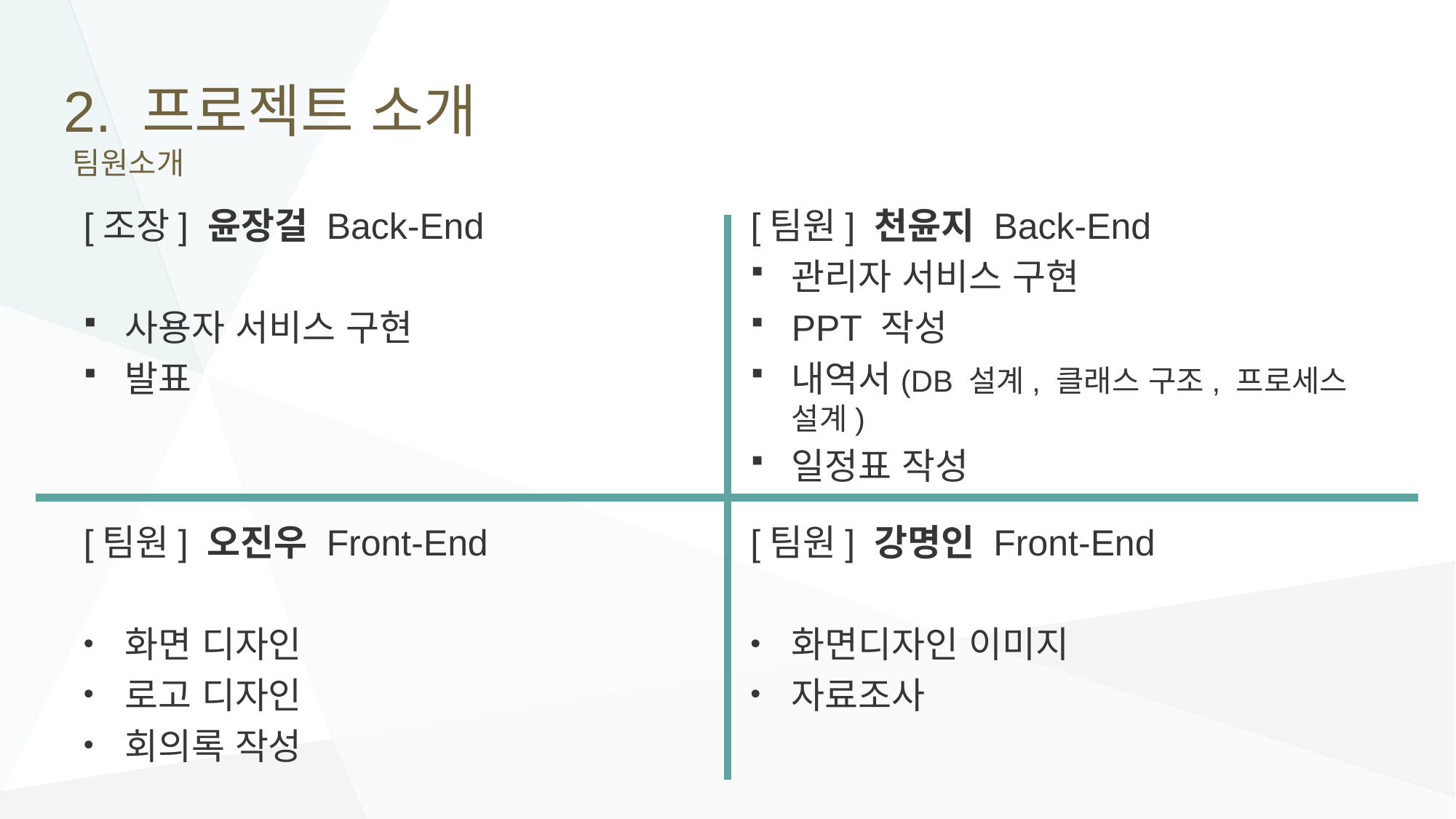

# 2. 프로젝트 소개 팀원소개
[조장] 윤장걸 Back-End

사용자 서비스 구현
발표

[팀원] 천윤지 Back-End
관리자 서비스 구현
PPT 작성
내역서(DB 설계, 클래스 구조, 프로세스 설계)
일정표 작성

[팀원] 오진우 Front-End

화면 디자인
로고 디자인
회의록 작성
[팀원] 강명인 Front-End

화면디자인 이미지
자료조사